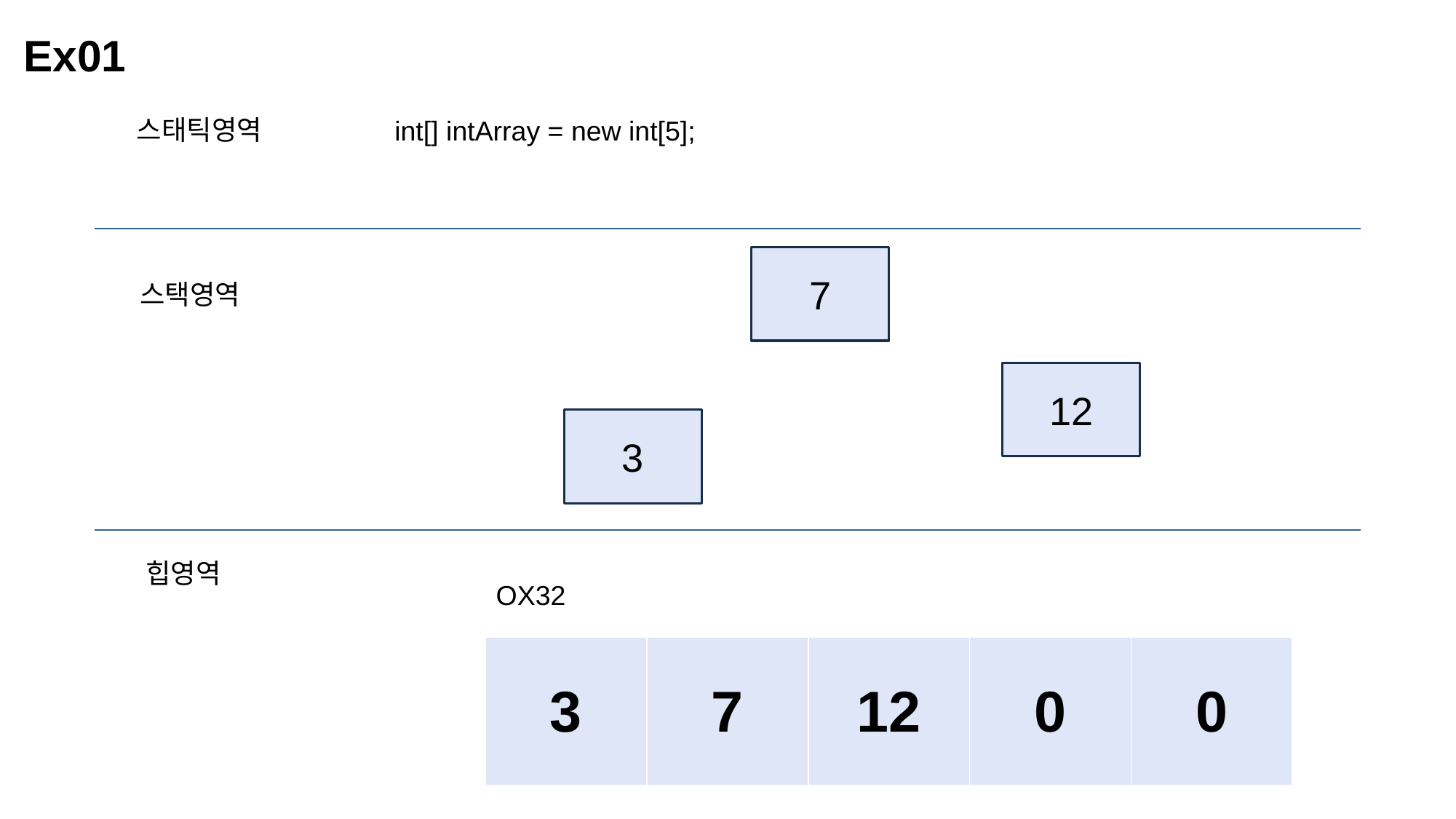

Ex01
스태틱영역
int[] intArray = new int[5];
7
스택영역
12
3
힙영역
OX32
| 3 | 7 | 12 | 0 | 0 |
| --- | --- | --- | --- | --- |